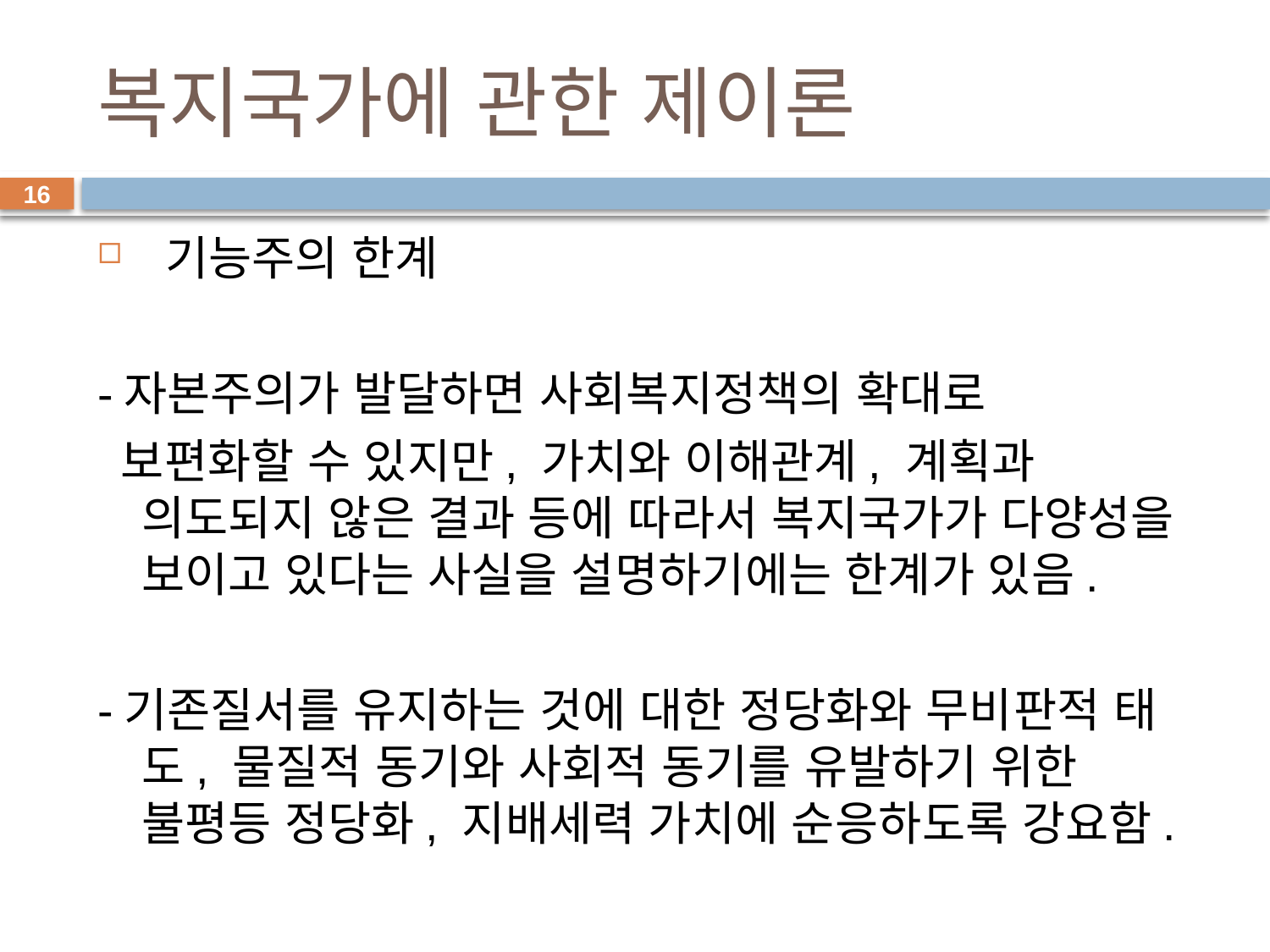

# 복지국가에 관한 제이론
16
 기능주의 한계

-자본주의가 발달하면 사회복지정책의 확대로
 보편화할 수 있지만, 가치와 이해관계, 계획과 의도되지 않은 결과 등에 따라서 복지국가가 다양성을 보이고 있다는 사실을 설명하기에는 한계가 있음.

-기존질서를 유지하는 것에 대한 정당화와 무비판적 태도, 물질적 동기와 사회적 동기를 유발하기 위한 불평등 정당화, 지배세력 가치에 순응하도록 강요함.